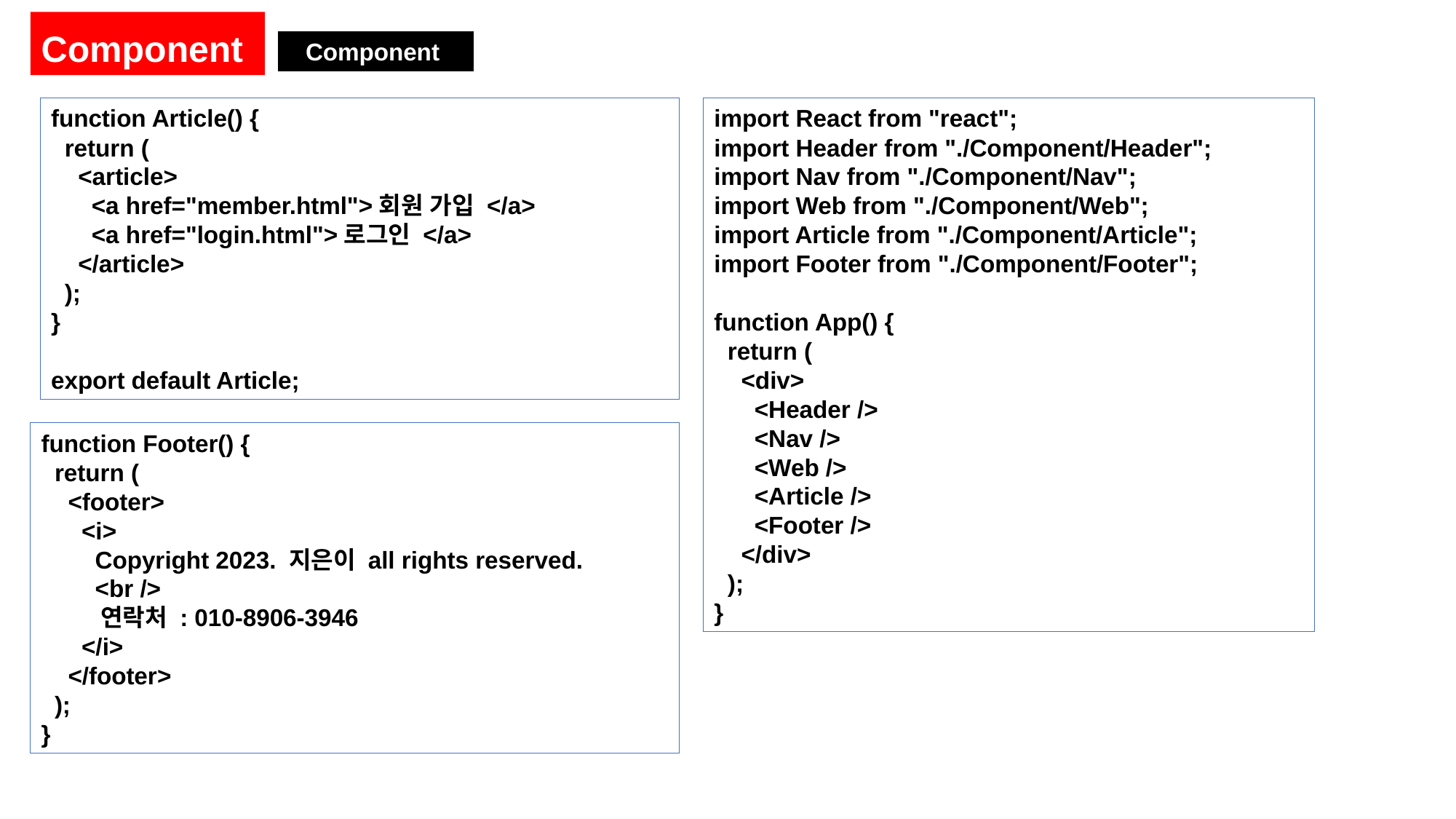

Component
Component
function Article() {
  return (
    <article>
      <a href="member.html">회원 가입 </a>
      <a href="login.html">로그인 </a>
    </article>
  );
}
export default Article;
import React from "react";
import Header from "./Component/Header";
import Nav from "./Component/Nav";
import Web from "./Component/Web";
import Article from "./Component/Article";
import Footer from "./Component/Footer";
function App() {
  return (
    <div>
      <Header />
      <Nav />
      <Web />
      <Article />
      <Footer />
    </div>
  );
}
function Footer() {
  return (
    <footer>
      <i>
        Copyright 2023. 지은이 all rights reserved.
        <br />
        연락처 : 010-8906-3946
      </i>
    </footer>
  );
}